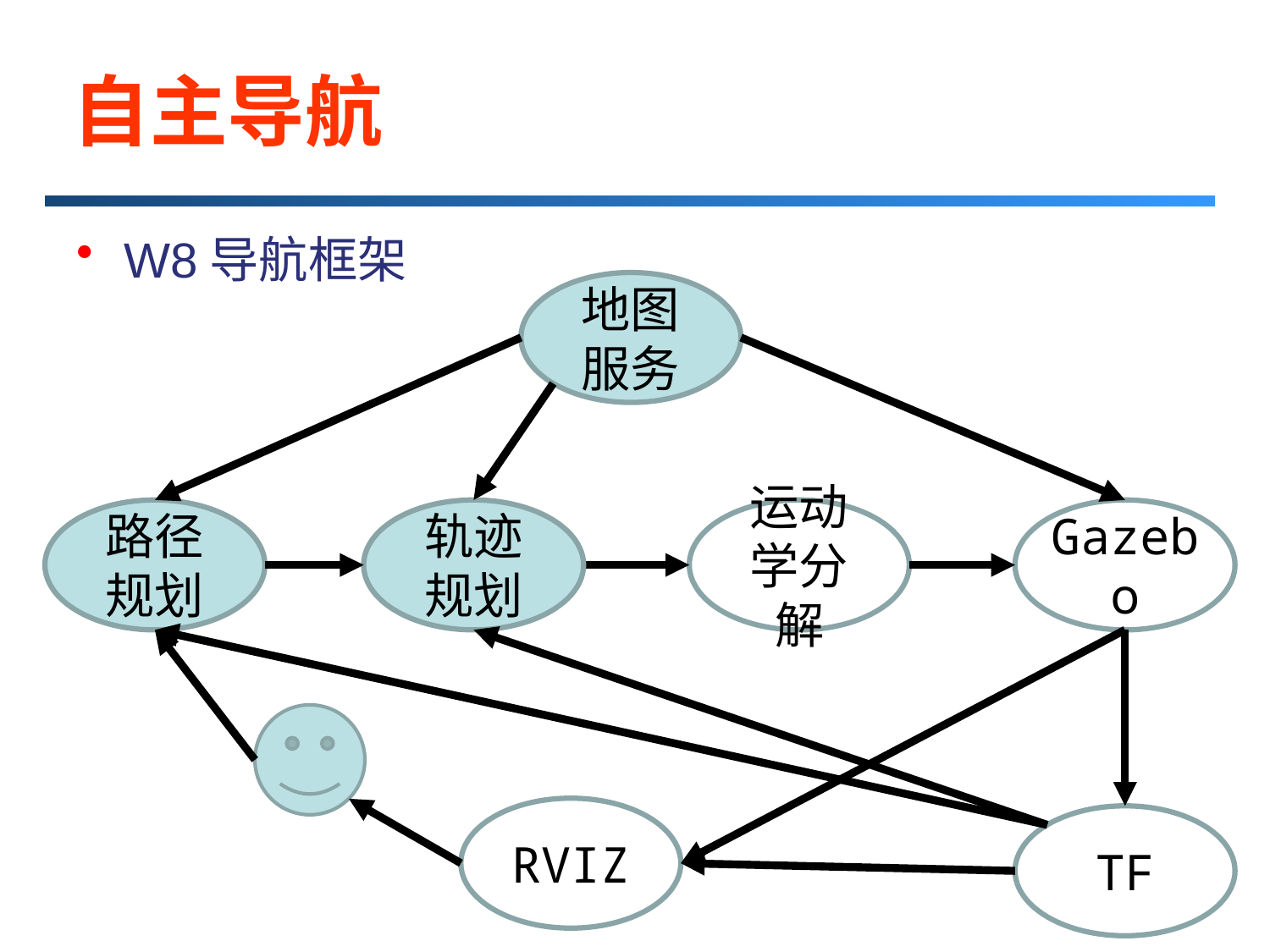

# 自主导航
W8导航框架
地图服务
路径规划
轨迹规划
运动学分解
Gazebo

RVIZ
TF